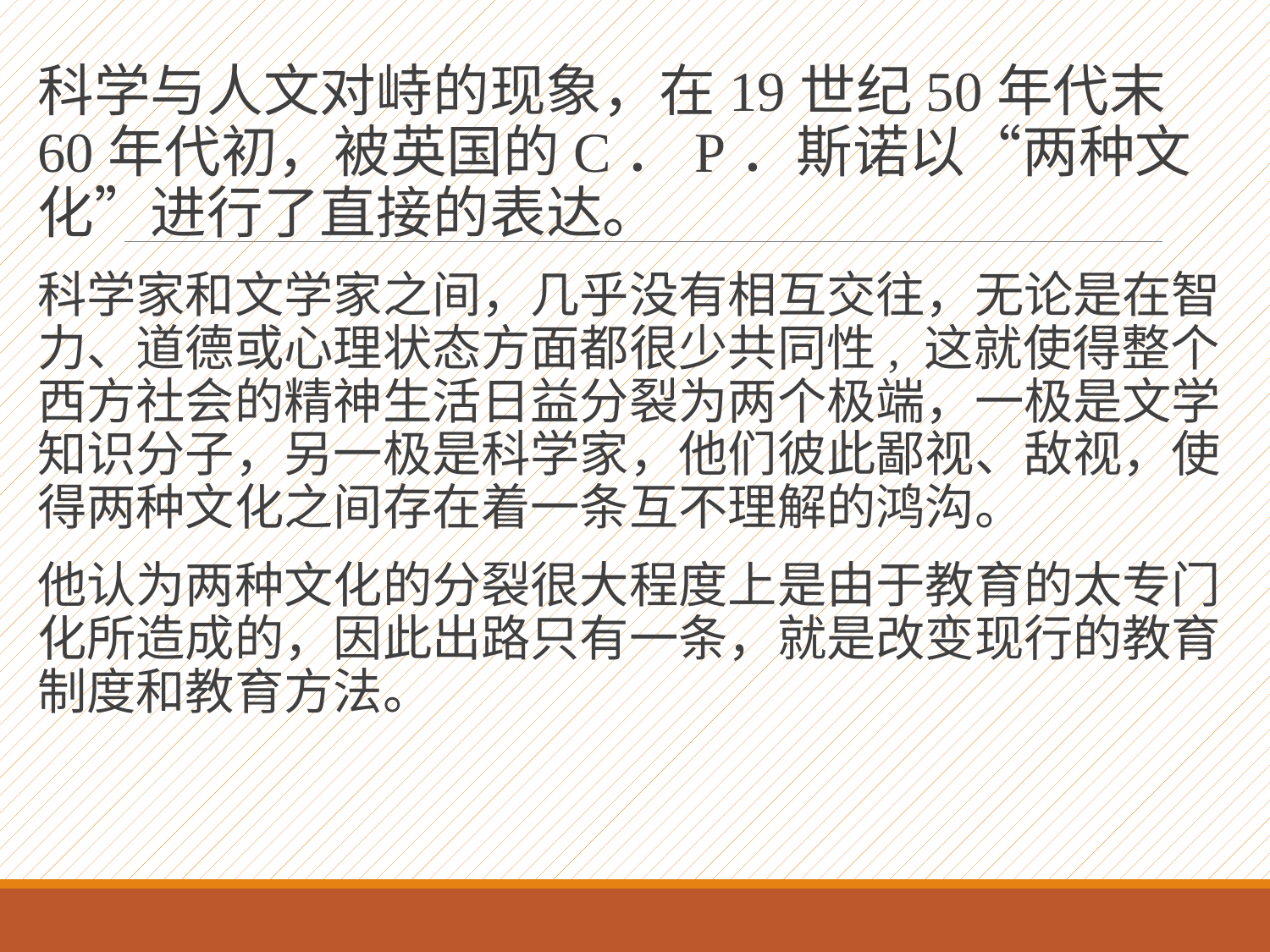

科学与人文对峙的现象，在19世纪50年代末60年代初，被英国的C．P．斯诺以“两种文化”进行了直接的表达。
科学家和文学家之间，几乎没有相互交往，无论是在智力、道德或心理状态方面都很少共同性, 这就使得整个西方社会的精神生活日益分裂为两个极端，一极是文学知识分子，另一极是科学家，他们彼此鄙视、敌视，使得两种文化之间存在着一条互不理解的鸿沟。
他认为两种文化的分裂很大程度上是由于教育的太专门化所造成的，因此出路只有一条，就是改变现行的教育制度和教育方法。